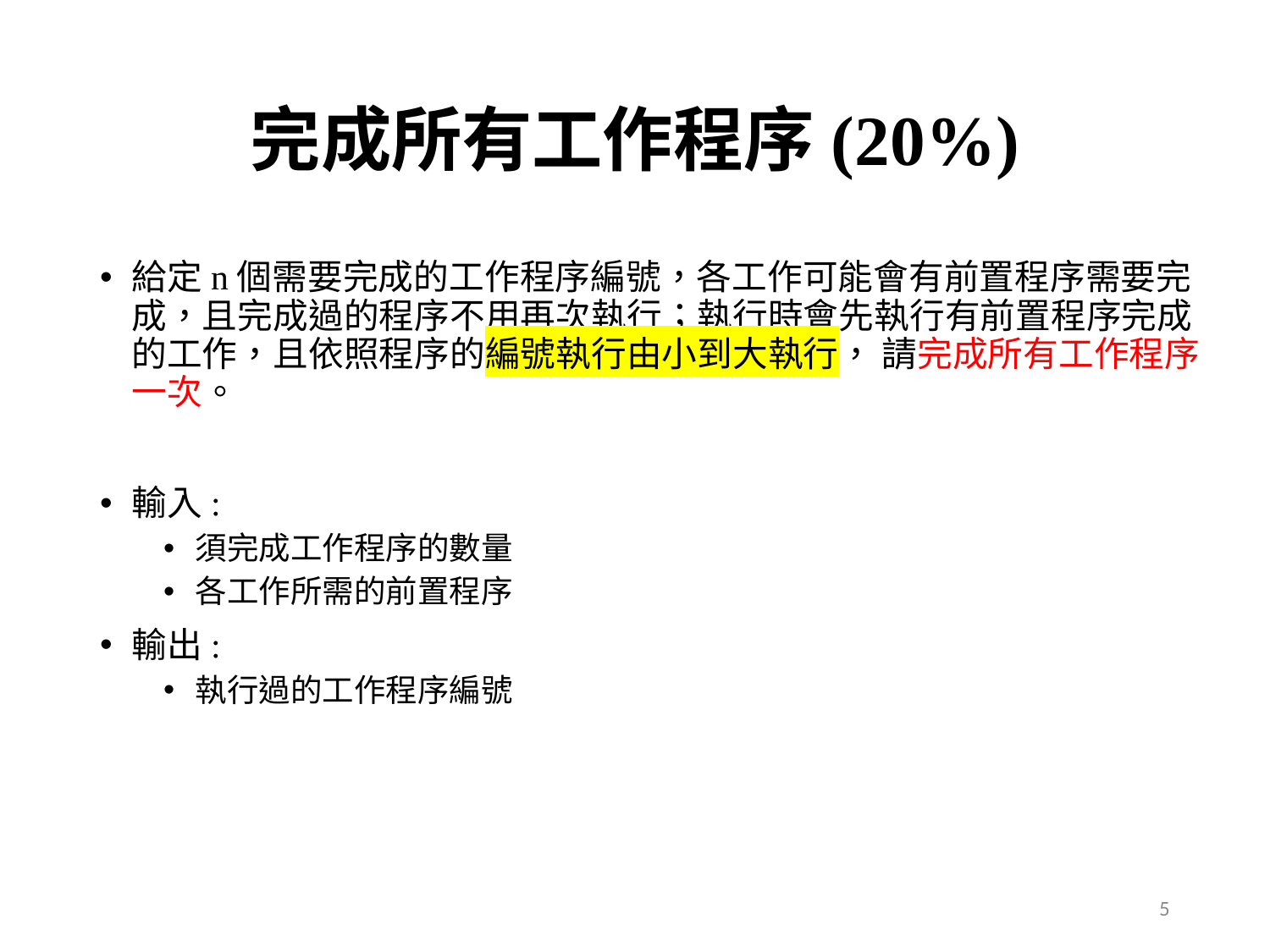

# 完成所有工作程序(20%)
給定n個需要完成的工作程序編號，各工作可能會有前置程序需要完成，且完成過的程序不用再次執行；執行時會先執行有前置程序完成的工作，且依照程序的編號執行由小到大執行， 請完成所有工作程序一次。

輸入:
須完成工作程序的數量
各工作所需的前置程序
輸出:
執行過的工作程序編號

5